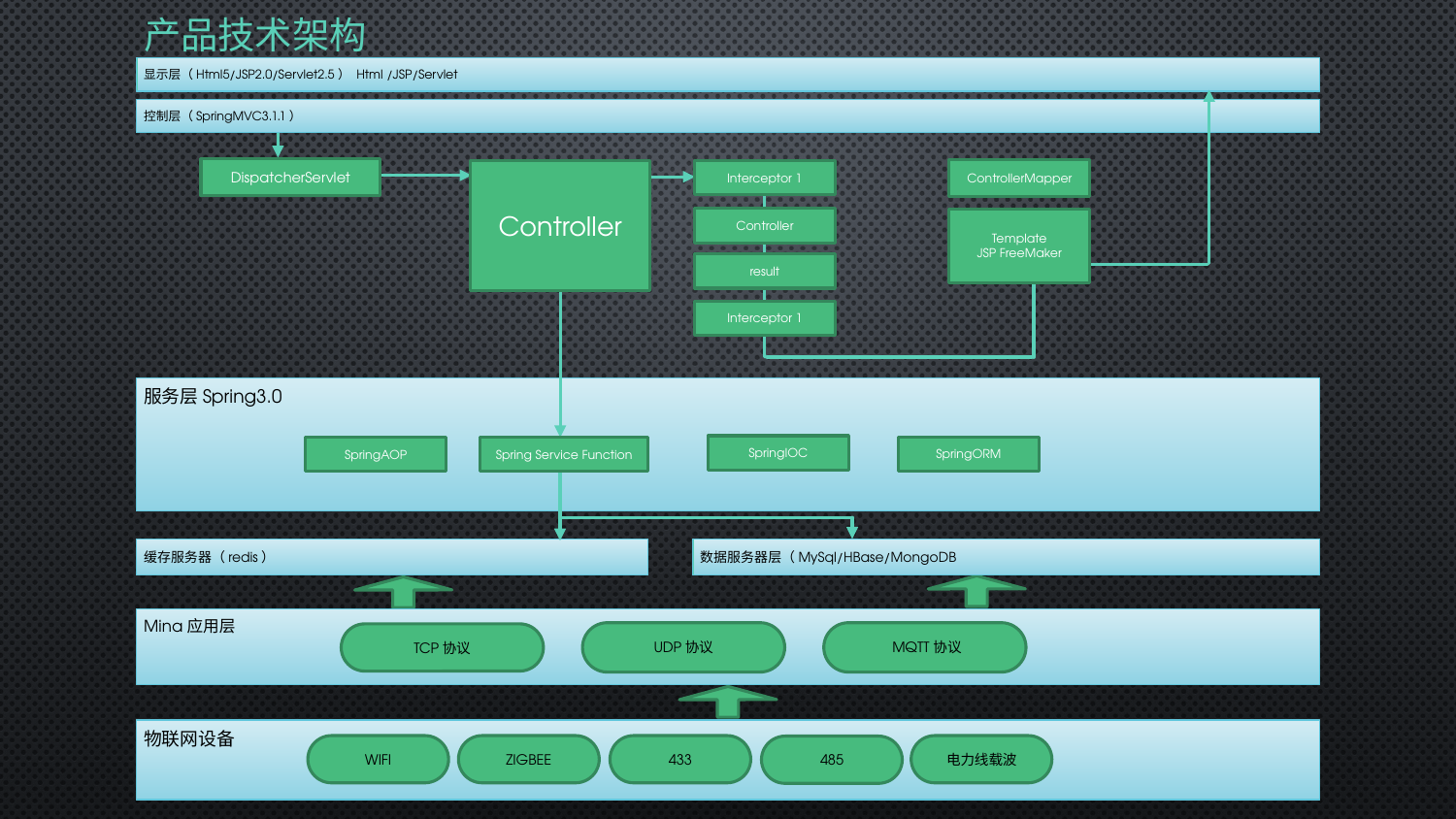

# 产品技术架构
显示层（Html5/JSP2.0/Servlet2.5） Html /JSP/Servlet

控制层（SpringMVC3.1.1）

DispatcherServlet
ControllerMapper
Interceptor 1
Controller

Controller
Template
JSP FreeMaker
result

Interceptor 1

服务层Spring3.0
SpringIOC
SpringORM
SpringAOP
Spring Service Function

缓存服务器（redis）
数据服务器层（MySql/HBase/MongoDB

Mina应用层
UDP协议
 MQTT协议
TCP协议

物联网设备
WIFI
ZIGBEE
433
电力线载波
485